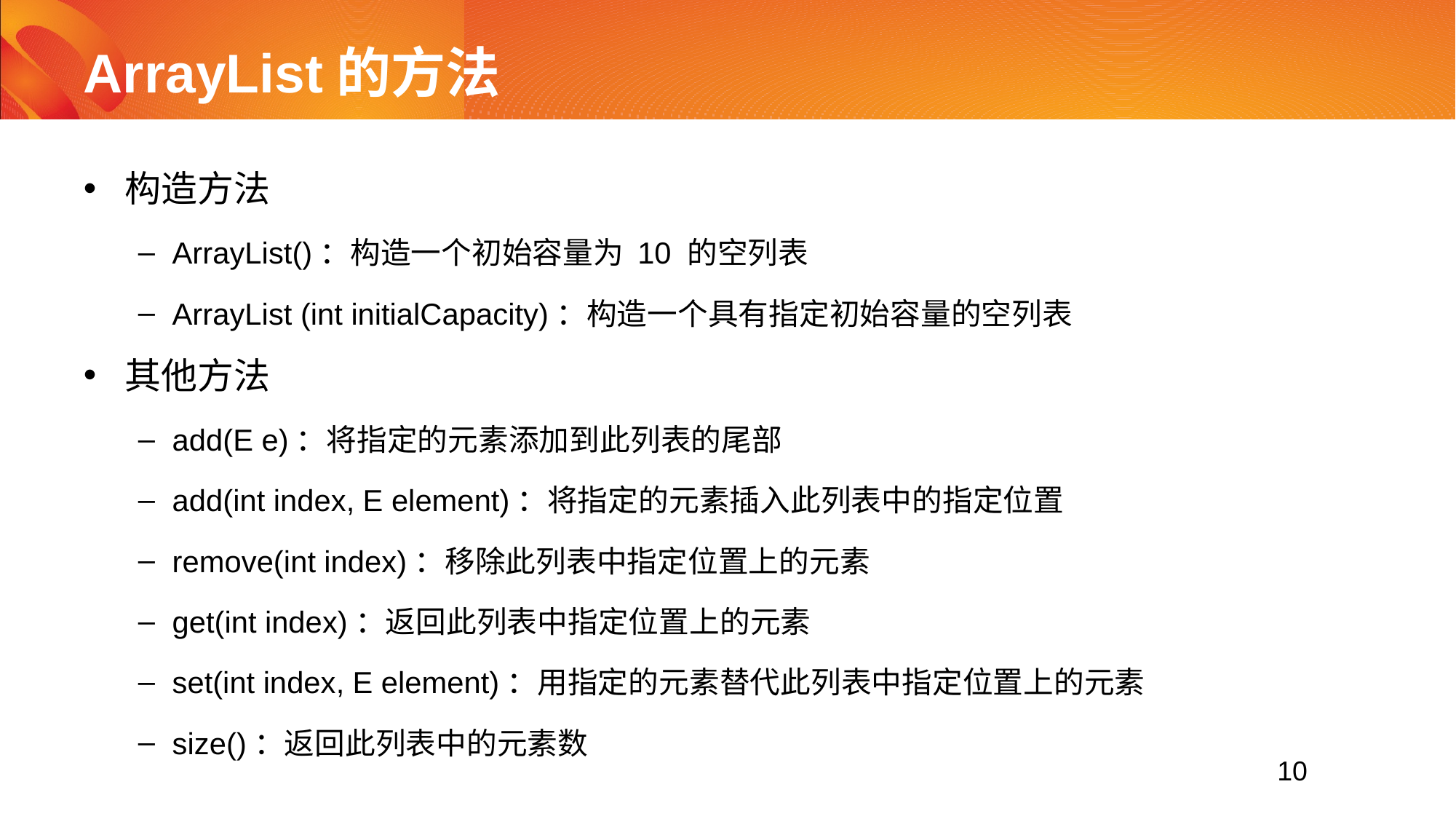

# ArrayList的方法
构造方法
ArrayList()：构造一个初始容量为 10 的空列表
ArrayList (int initialCapacity)：构造一个具有指定初始容量的空列表
其他方法
add(E e)：将指定的元素添加到此列表的尾部
add(int index, E element)：将指定的元素插入此列表中的指定位置
remove(int index)：移除此列表中指定位置上的元素
get(int index)：返回此列表中指定位置上的元素
set(int index, E element)：用指定的元素替代此列表中指定位置上的元素
size()：返回此列表中的元素数